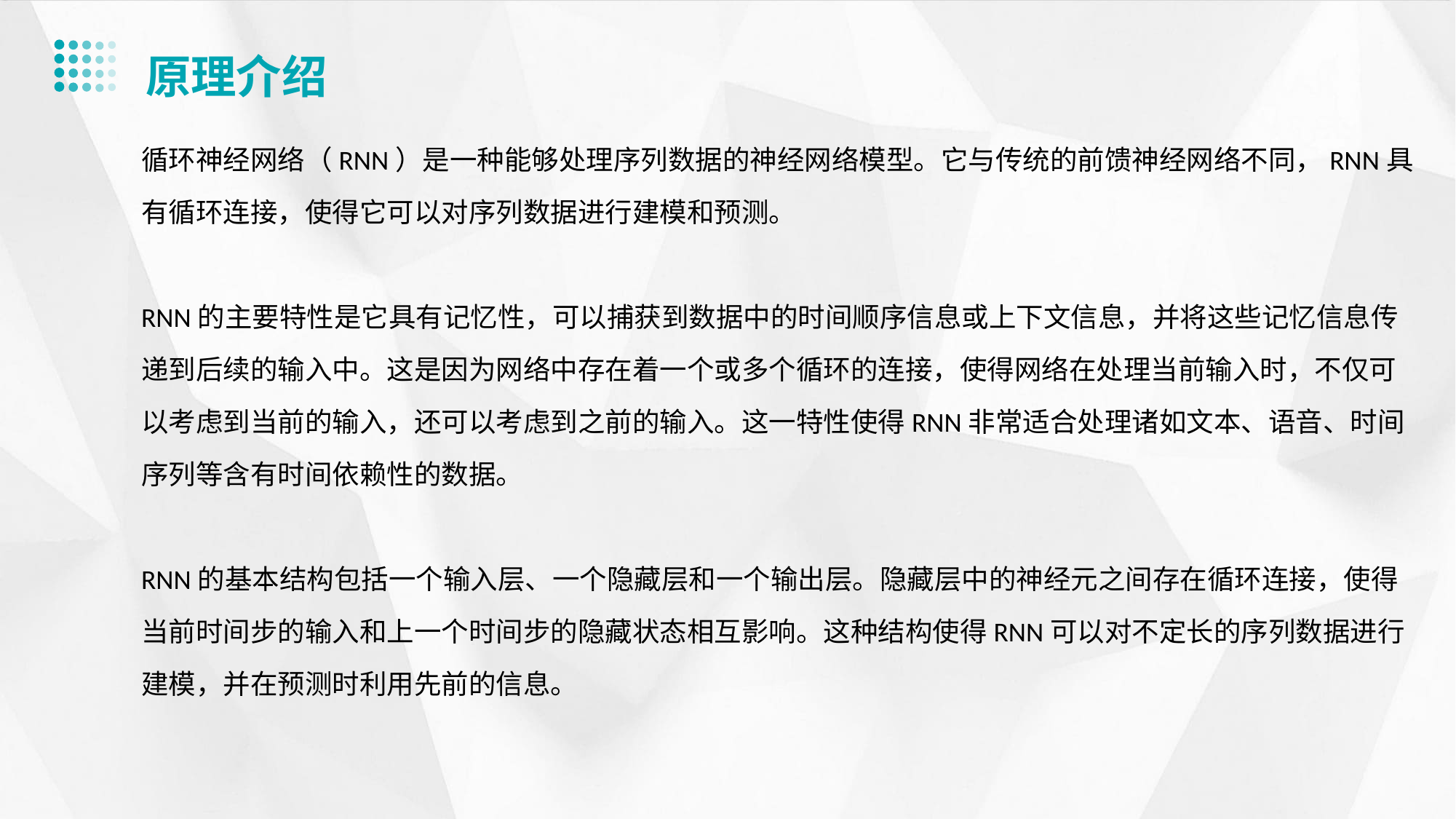

原理介绍

循环神经网络（RNN）是一种能够处理序列数据的神经网络模型。它与传统的前馈神经网络不同，RNN具有循环连接，使得它可以对序列数据进行建模和预测。

RNN的主要特性是它具有记忆性，可以捕获到数据中的时间顺序信息或上下文信息，并将这些记忆信息传递到后续的输入中。这是因为网络中存在着一个或多个循环的连接，使得网络在处理当前输入时，不仅可以考虑到当前的输入，还可以考虑到之前的输入。这一特性使得RNN非常适合处理诸如文本、语音、时间序列等含有时间依赖性的数据。

RNN的基本结构包括一个输入层、一个隐藏层和一个输出层。隐藏层中的神经元之间存在循环连接，使得当前时间步的输入和上一个时间步的隐藏状态相互影响。这种结构使得RNN可以对不定长的序列数据进行建模，并在预测时利用先前的信息。